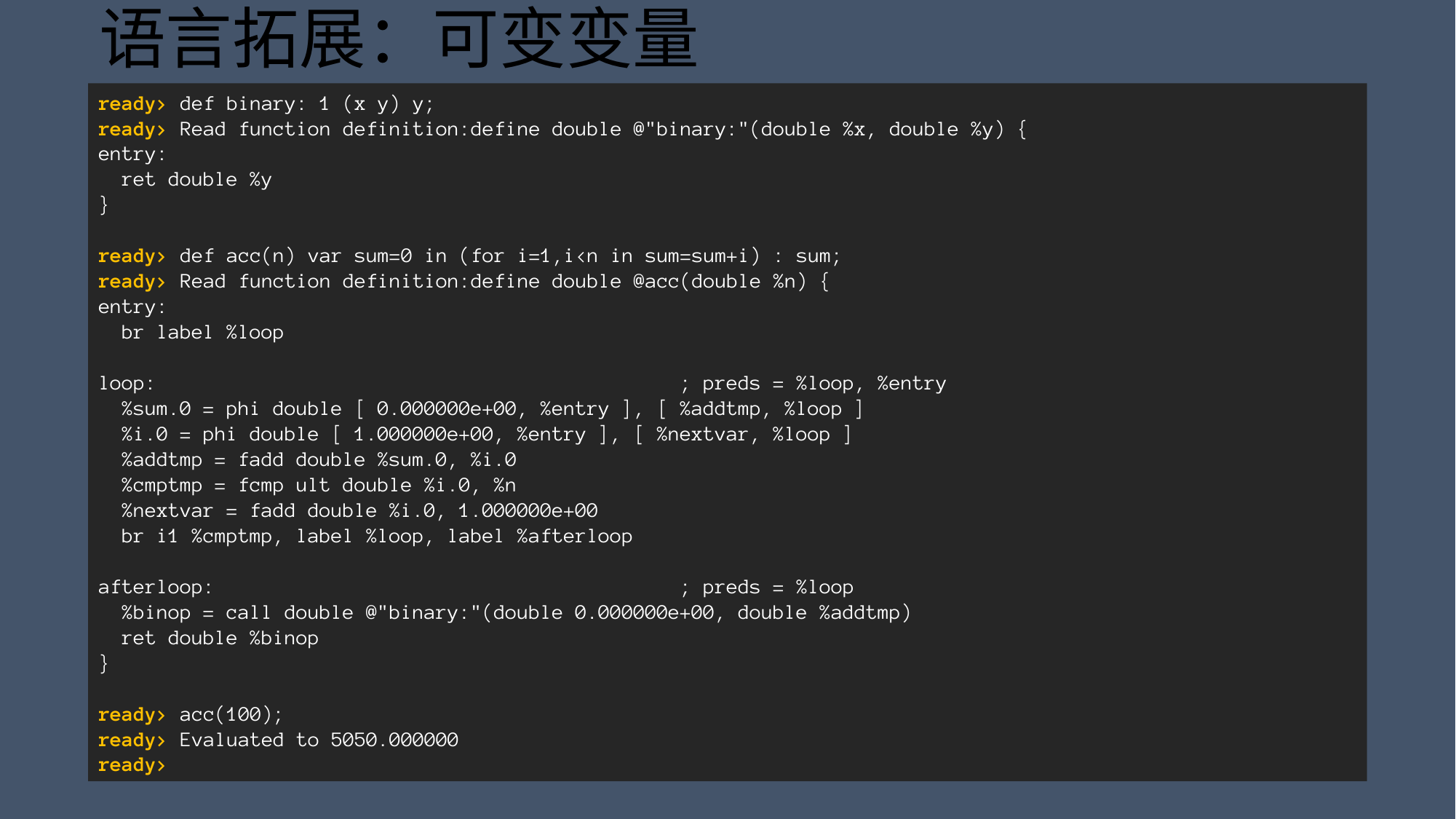

# 语言拓展：可变变量
ready> def binary: 1 (x y) y;
ready> Read function definition:define double @"binary:"(double %x, double %y) {
entry:
  ret double %y
}

ready> def acc(n) var sum=0 in (for i=1,i<n in sum=sum+i) : sum;
ready> Read function definition:define double @acc(double %n) {
entry:
  br label %loop

loop:                                             ; preds = %loop, %entry
  %sum.0 = phi double [ 0.000000e+00, %entry ], [ %addtmp, %loop ]
  %i.0 = phi double [ 1.000000e+00, %entry ], [ %nextvar, %loop ]
  %addtmp = fadd double %sum.0, %i.0
  %cmptmp = fcmp ult double %i.0, %n
  %nextvar = fadd double %i.0, 1.000000e+00
  br i1 %cmptmp, label %loop, label %afterloop

afterloop:                                        ; preds = %loop
  %binop = call double @"binary:"(double 0.000000e+00, double %addtmp)
  ret double %binop
}

ready> acc(100);
ready> Evaluated to 5050.000000
ready>